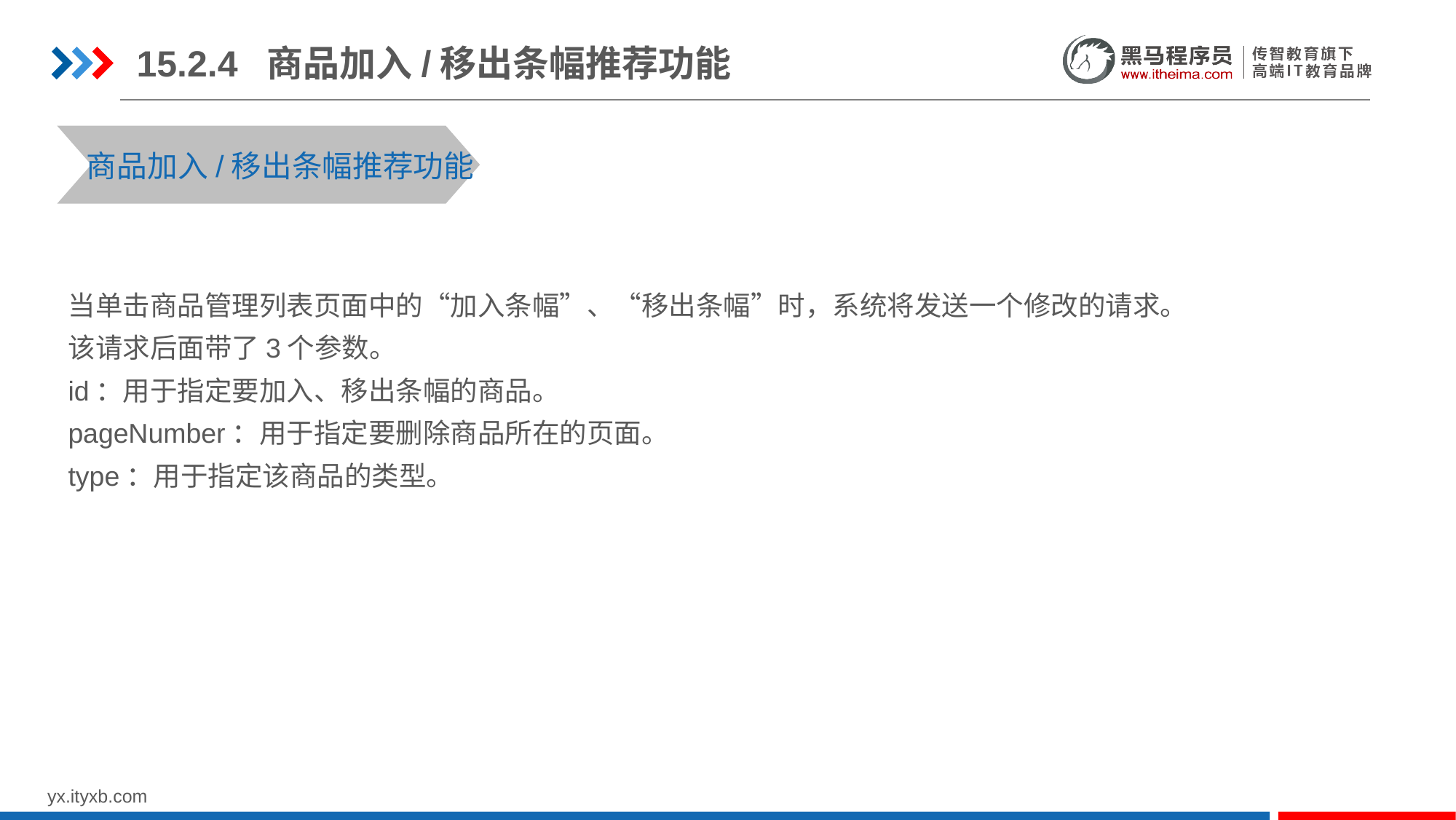

15.2.4  商品加入/移出条幅推荐功能

商品加入/移出条幅推荐功能
当单击商品管理列表页面中的“加入条幅”、“移出条幅”时，系统将发送一个修改的请求。
该请求后面带了3个参数。
id：用于指定要加入、移出条幅的商品。
pageNumber：用于指定要删除商品所在的页面。
type：用于指定该商品的类型。